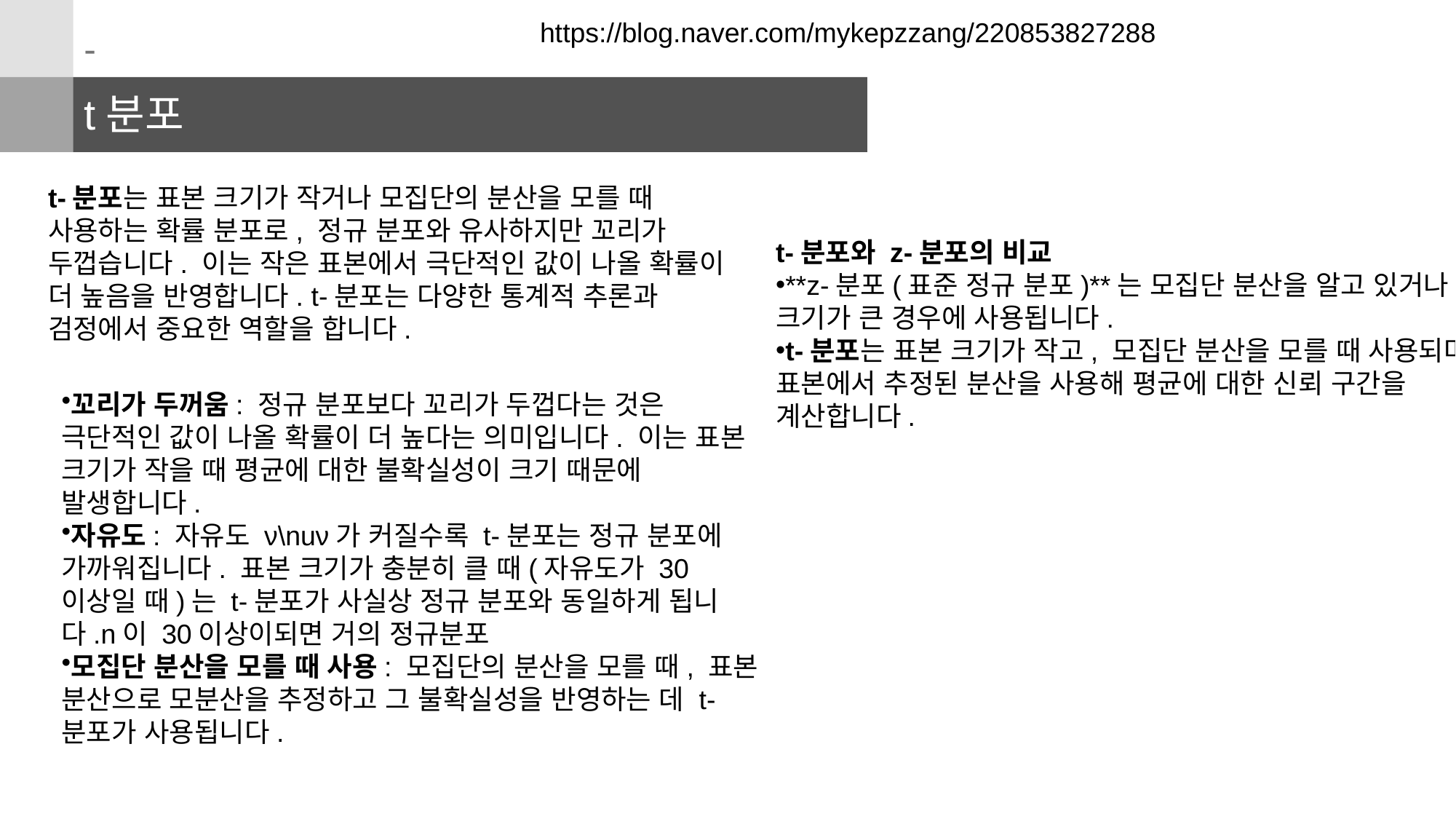

https://blog.naver.com/mykepzzang/220853827288
-

t분포
t-분포는 표본 크기가 작거나 모집단의 분산을 모를 때 사용하는 확률 분포로, 정규 분포와 유사하지만 꼬리가 두껍습니다. 이는 작은 표본에서 극단적인 값이 나올 확률이 더 높음을 반영합니다. t-분포는 다양한 통계적 추론과 검정에서 중요한 역할을 합니다.
t-분포와 z-분포의 비교
**z-분포(표준 정규 분포)**는 모집단 분산을 알고 있거나 표본 크기가 큰 경우에 사용됩니다.
t-분포는 표본 크기가 작고, 모집단 분산을 모를 때 사용되며, 표본에서 추정된 분산을 사용해 평균에 대한 신뢰 구간을 계산합니다.
꼬리가 두꺼움: 정규 분포보다 꼬리가 두껍다는 것은 극단적인 값이 나올 확률이 더 높다는 의미입니다. 이는 표본 크기가 작을 때 평균에 대한 불확실성이 크기 때문에 발생합니다.
자유도: 자유도 ν\nuν가 커질수록 t-분포는 정규 분포에 가까워집니다. 표본 크기가 충분히 클 때(자유도가 30 이상일 때)는 t-분포가 사실상 정규 분포와 동일하게 됩니다.n이 30이상이되면 거의 정규분포
모집단 분산을 모를 때 사용: 모집단의 분산을 모를 때, 표본 분산으로 모분산을 추정하고 그 불확실성을 반영하는 데 t-분포가 사용됩니다.